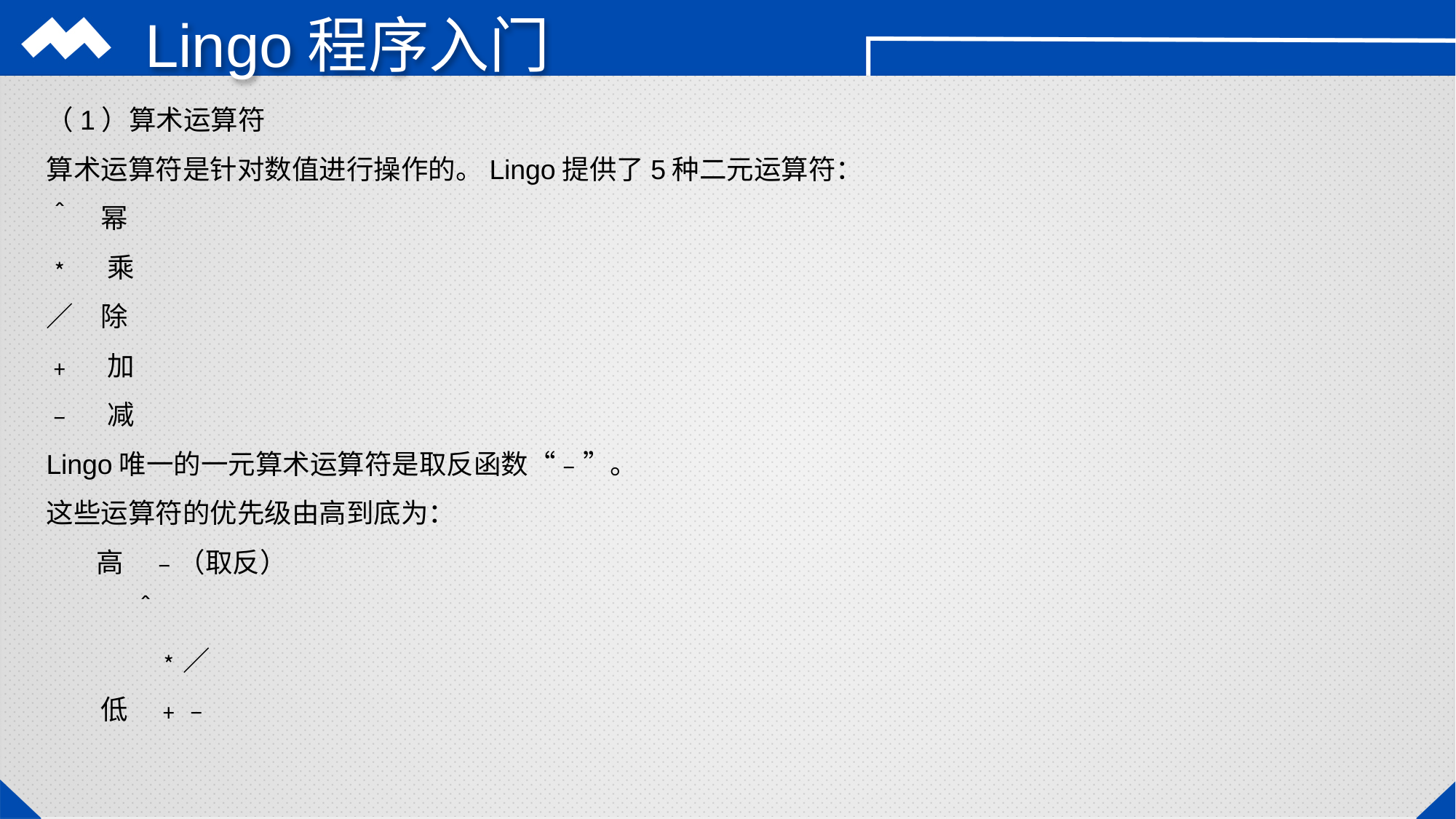

# Lingo程序入门
（1）算术运算符
算术运算符是针对数值进行操作的。Lingo提供了5种二元运算符：
＾　幂
﹡　乘
／　除
﹢　加
﹣　减
Lingo唯一的一元算术运算符是取反函数“﹣”。
这些运算符的优先级由高到底为：
       高　﹣（取反）
    　　＾
　　　　﹡／
　　低　﹢﹣